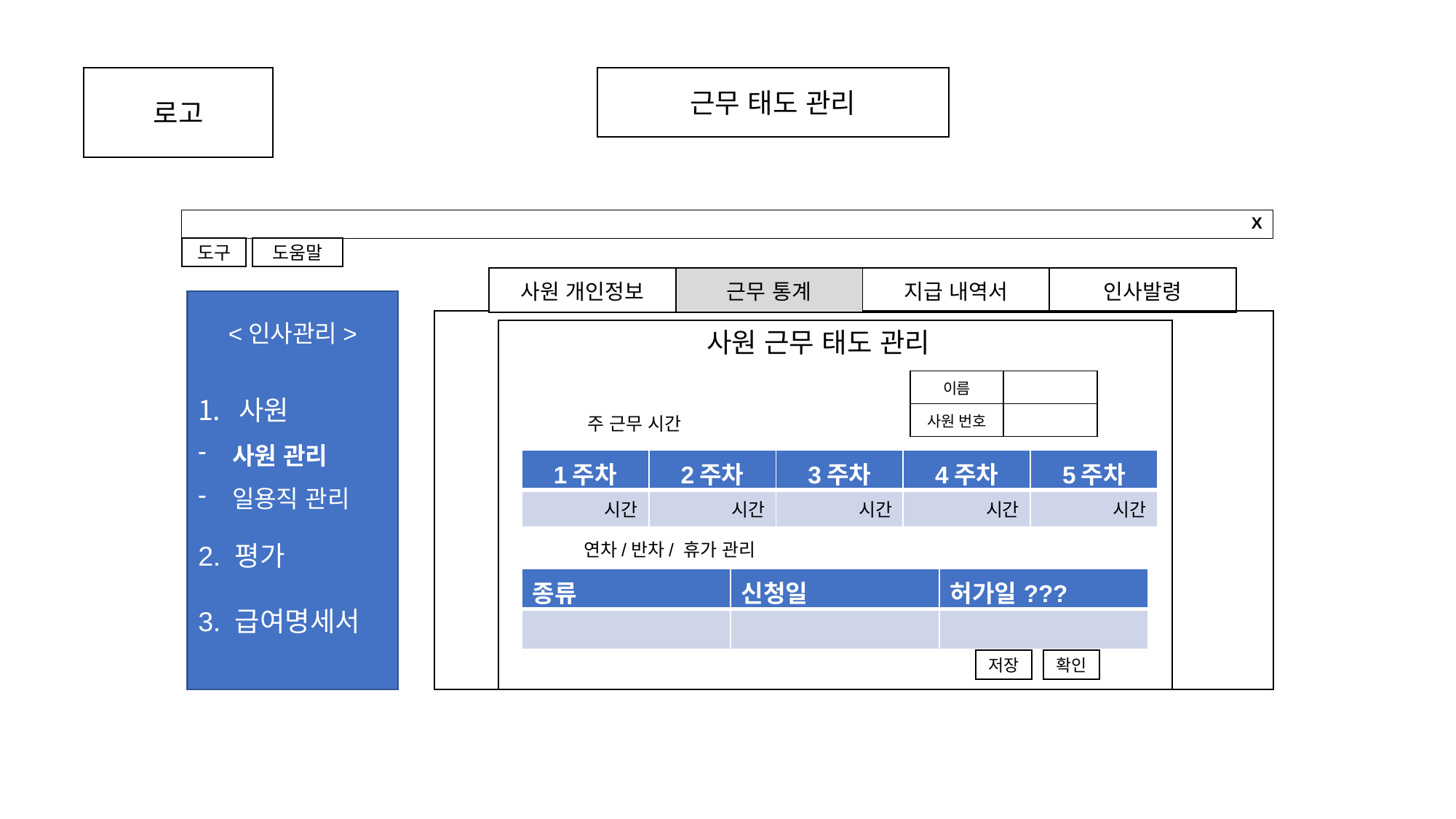

로고
근무 태도 관리
# X
도움말
도구
| 사원 개인정보 | 근무 통계 | 지급 내역서 | 인사발령 |
| --- | --- | --- | --- |
<인사관리>

사원
사원 관리
일용직 관리

2. 평가

3. 급여명세서

사원 근무 태도 관리
| 이름 |  |
| --- | --- |
| 사원 번호 |  |
주 근무 시간
| 1주차 | 2주차 | 3주차 | 4주차 | 5주차 |
| --- | --- | --- | --- | --- |
| 시간 | 시간 | 시간 | 시간 | 시간 |
연차/반차/ 휴가 관리
| 종류 | 신청일 | 허가일??? |
| --- | --- | --- |
|  |  |  |
저장
확인